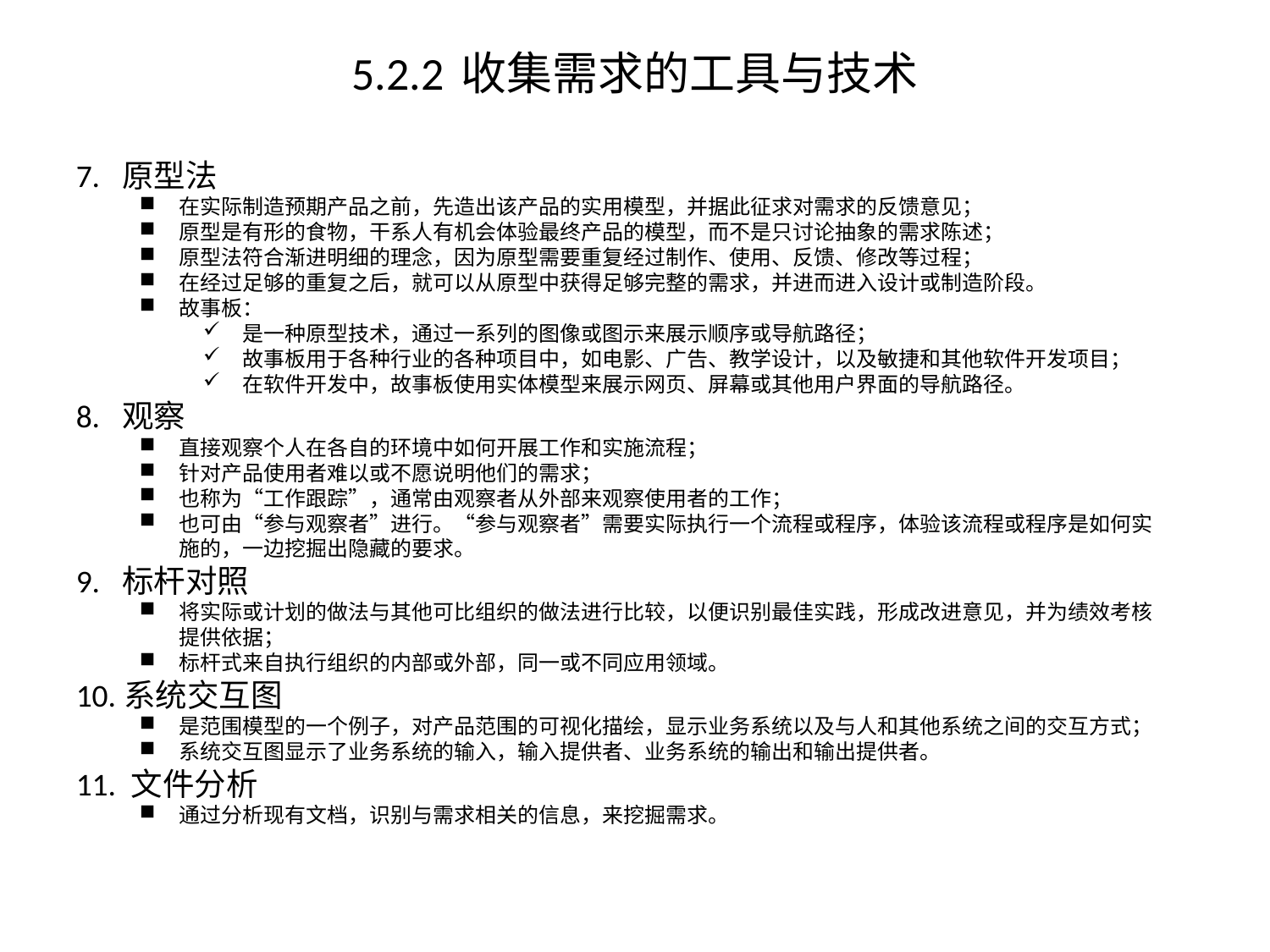

# 5.2.2 收集需求的工具与技术
7.  原型法
在实际制造预期产品之前，先造出该产品的实用模型，并据此征求对需求的反馈意见；
原型是有形的食物，干系人有机会体验最终产品的模型，而不是只讨论抽象的需求陈述；
原型法符合渐进明细的理念，因为原型需要重复经过制作、使用、反馈、修改等过程；
在经过足够的重复之后，就可以从原型中获得足够完整的需求，并进而进入设计或制造阶段。
故事板：
是一种原型技术，通过一系列的图像或图示来展示顺序或导航路径；
故事板用于各种行业的各种项目中，如电影、广告、教学设计，以及敏捷和其他软件开发项目；
在软件开发中，故事板使用实体模型来展示网页、屏幕或其他用户界面的导航路径。
8.  观察
直接观察个人在各自的环境中如何开展工作和实施流程；
针对产品使用者难以或不愿说明他们的需求；
也称为“工作跟踪”，通常由观察者从外部来观察使用者的工作；
也可由“参与观察者”进行。“参与观察者”需要实际执行一个流程或程序，体验该流程或程序是如何实施的，一边挖掘出隐藏的要求。
9.  标杆对照
将实际或计划的做法与其他可比组织的做法进行比较，以便识别最佳实践，形成改进意见，并为绩效考核提供依据；
标杆式来自执行组织的内部或外部，同一或不同应用领域。
10.系统交互图
是范围模型的一个例子，对产品范围的可视化描绘，显示业务系统以及与人和其他系统之间的交互方式；
系统交互图显示了业务系统的输入，输入提供者、业务系统的输出和输出提供者。
11. 文件分析
通过分析现有文档，识别与需求相关的信息，来挖掘需求。